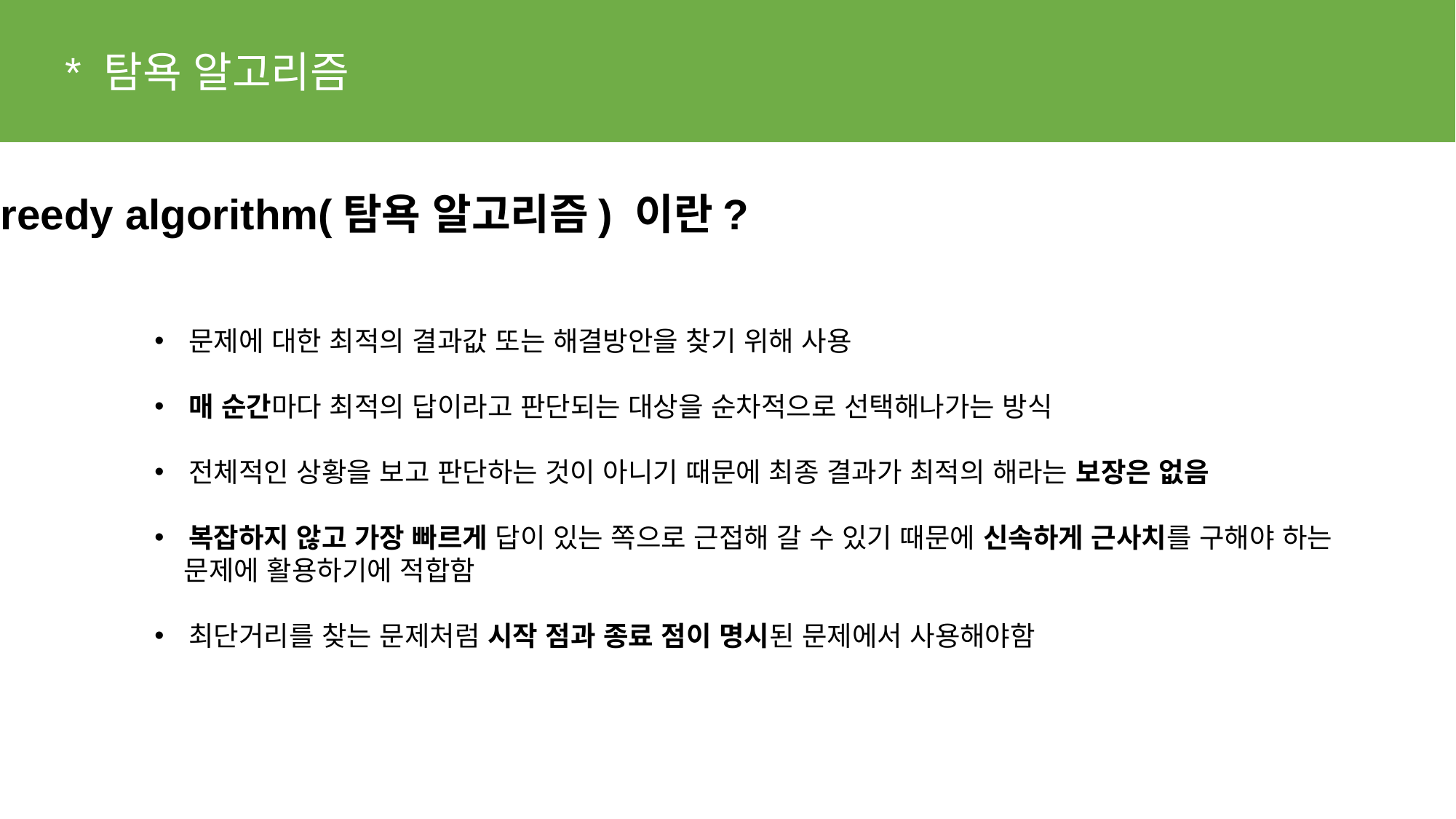

* 탐욕 알고리즘
Greedy algorithm(탐욕 알고리즘) 이란?
문제에 대한 최적의 결과값 또는 해결방안을 찾기 위해 사용

매 순간마다 최적의 답이라고 판단되는 대상을 순차적으로 선택해나가는 방식

전체적인 상황을 보고 판단하는 것이 아니기 때문에 최종 결과가 최적의 해라는 보장은 없음

복잡하지 않고 가장 빠르게 답이 있는 쪽으로 근접해 갈 수 있기 때문에 신속하게 근사치를 구해야 하는
   문제에 활용하기에 적합함

최단거리를 찾는 문제처럼 시작 점과 종료 점이 명시된 문제에서 사용해야함